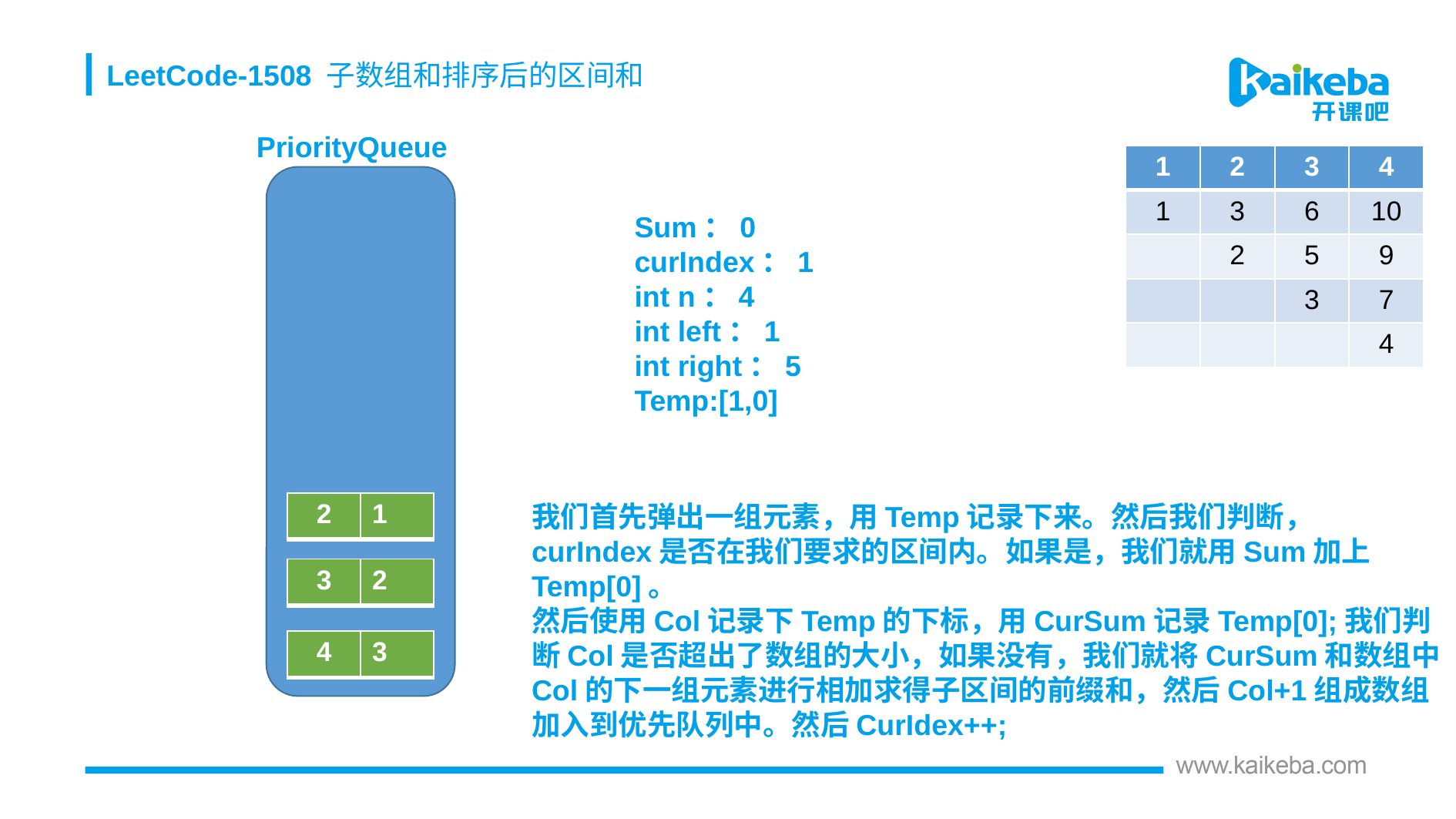

LeetCode-1508 子数组和排序后的区间和

PriorityQueue
| 1 | 2 | 3 | 4 |
| --- | --- | --- | --- |
| 1 | 3 | 6 | 10 |
|  | 2 | 5 | 9 |
|  |  | 3 | 7 |
|  |  |  | 4 |

Sum：0
curIndex：1
int n：4
int left：1
int right：5
Temp:[1,0]
| 2 | 1 |
| --- | --- |
我们首先弹出一组元素，用Temp记录下来。然后我们判断， curIndex是否在我们要求的区间内。如果是，我们就用Sum加上Temp[0]。
然后使用Col记录下Temp的下标，用CurSum记录Temp[0];我们判断Col是否超出了数组的大小，如果没有，我们就将CurSum和数组中Col的下一组元素进行相加求得子区间的前缀和，然后Col+1组成数组加入到优先队列中。然后CurIdex++;
| 3 | 2 |
| --- | --- |
| 4 | 3 |
| --- | --- |